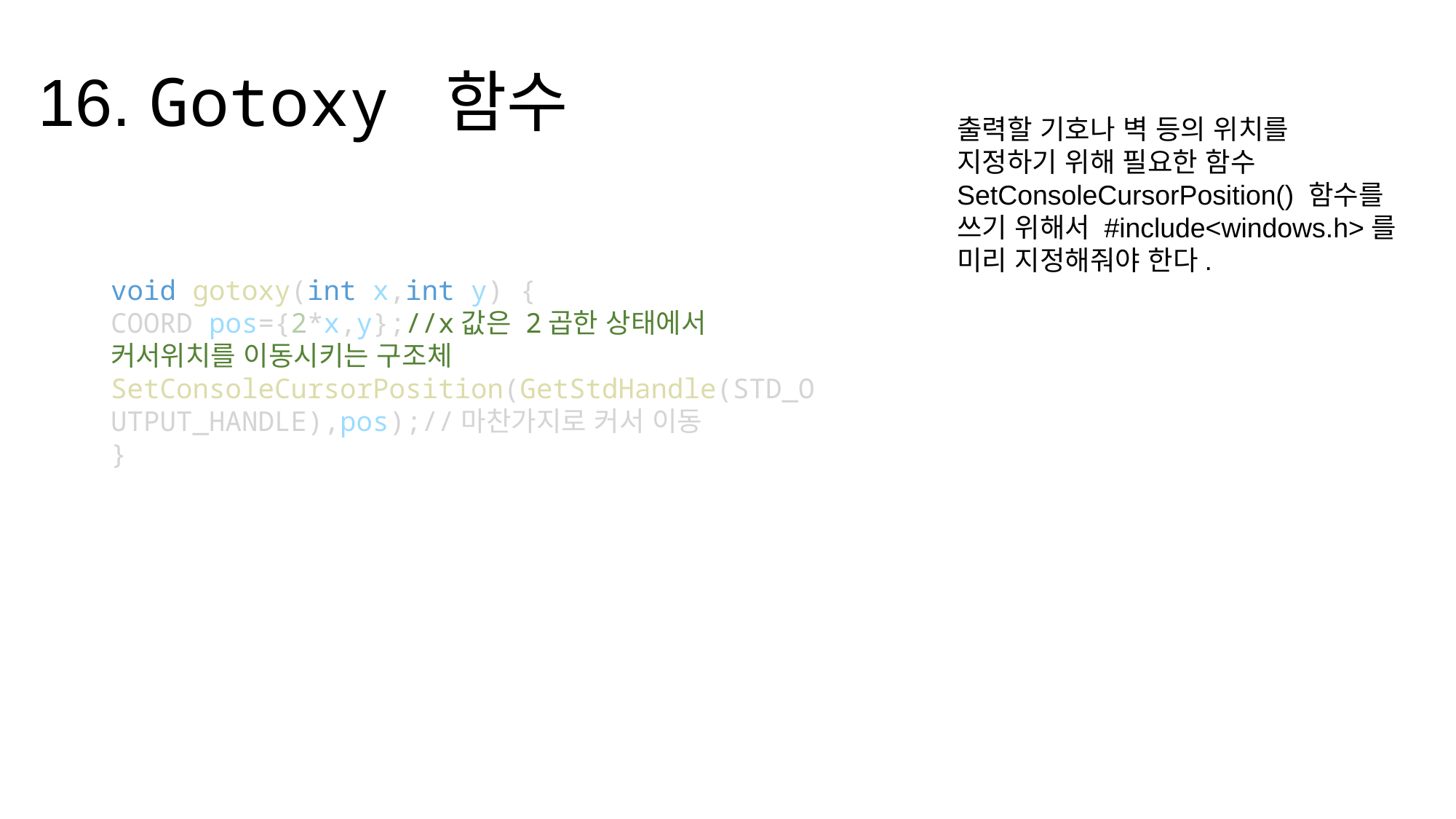

# 16. Gotoxy 함수
출력할 기호나 벽 등의 위치를
지정하기 위해 필요한 함수
SetConsoleCursorPosition() 함수를 쓰기 위해서 #include<windows.h>를 미리 지정해줘야 한다.
void gotoxy(int x,int y) {
COORD pos={2*x,y};//x값은 2곱한 상태에서 커서위치를 이동시키는 구조체
SetConsoleCursorPosition(GetStdHandle(STD_OUTPUT_HANDLE),pos);//마찬가지로 커서 이동
}